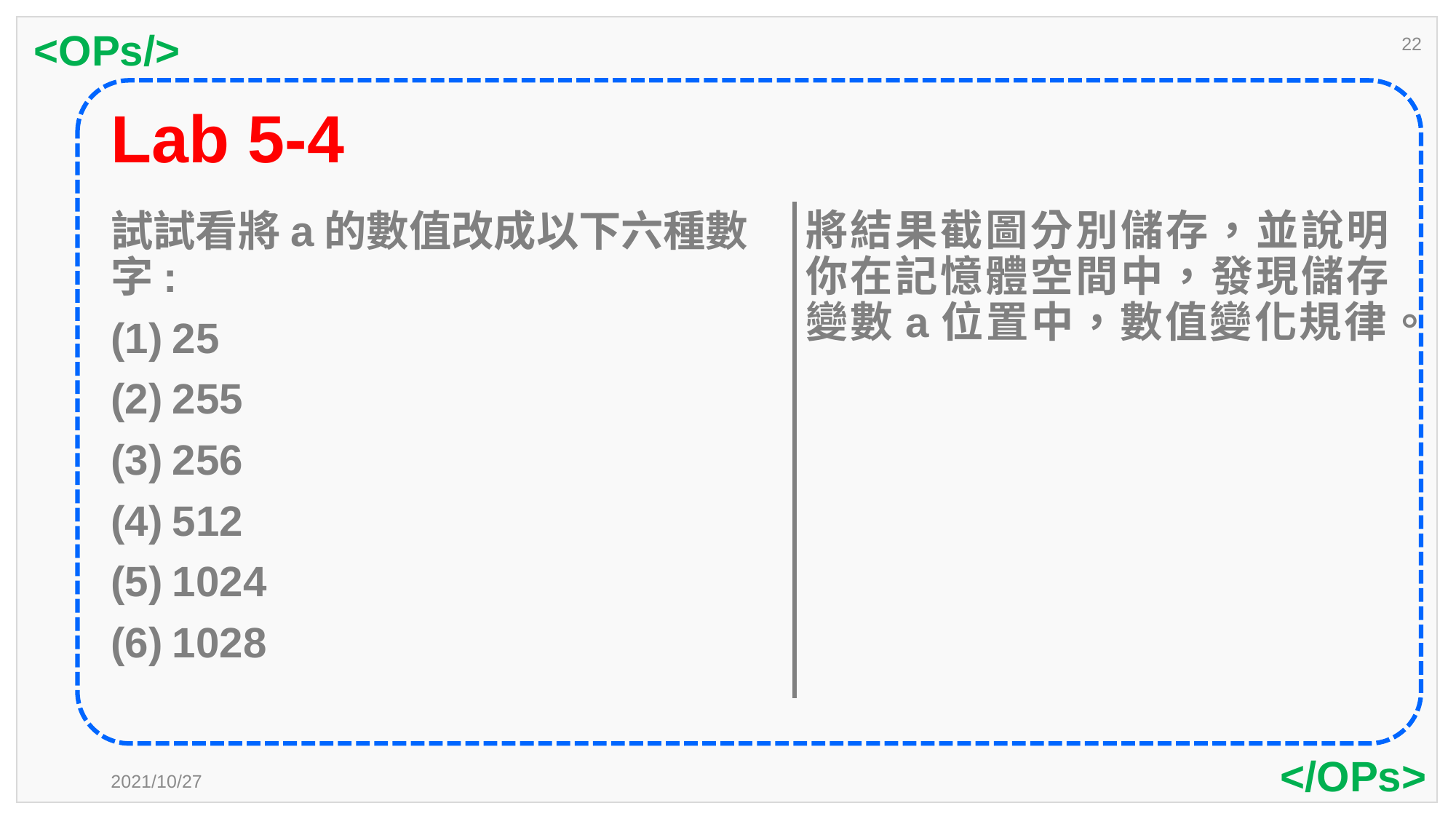

<OPs/>
22

# Lab 5-4
將結果截圖分別儲存，並說明你在記憶體空間中，發現儲存變數a位置中，數值變化規律。
試試看將a的數值改成以下六種數字:
25
255
256
512
1024
1028
</OPs>
2021/10/27